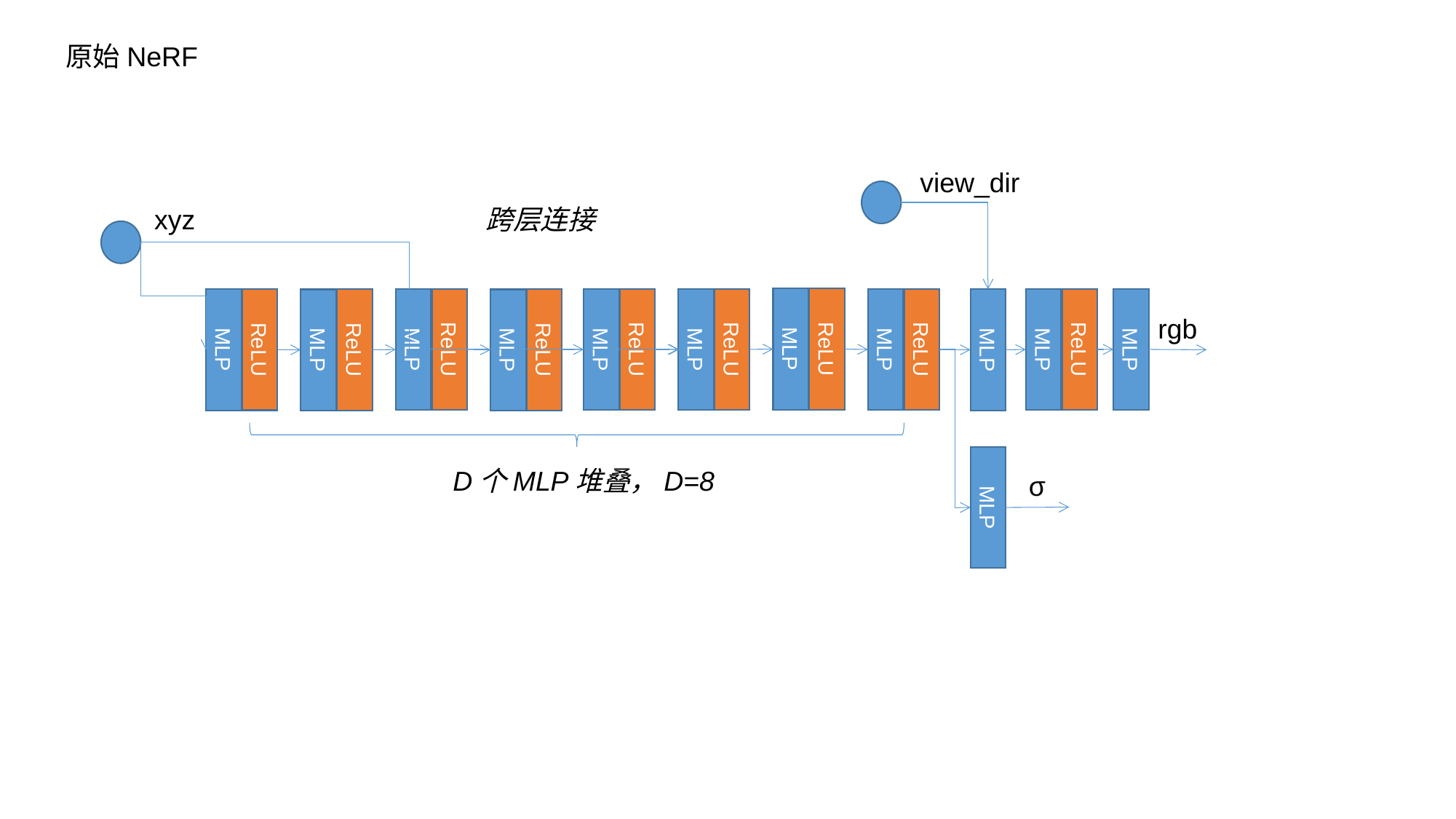

原始NeRF

view_dir

xyz
跨层连接

ReLU
MLP
ReLU
MLP
MLP
ReLU
MLP
ReLU
MLP
ReLU
MLP
ReLU
MLP
ReLU
MLP
MLP
ReLU
MLP
ReLU
MLP
rgb
MLP
D个MLP堆叠，D=8
σ